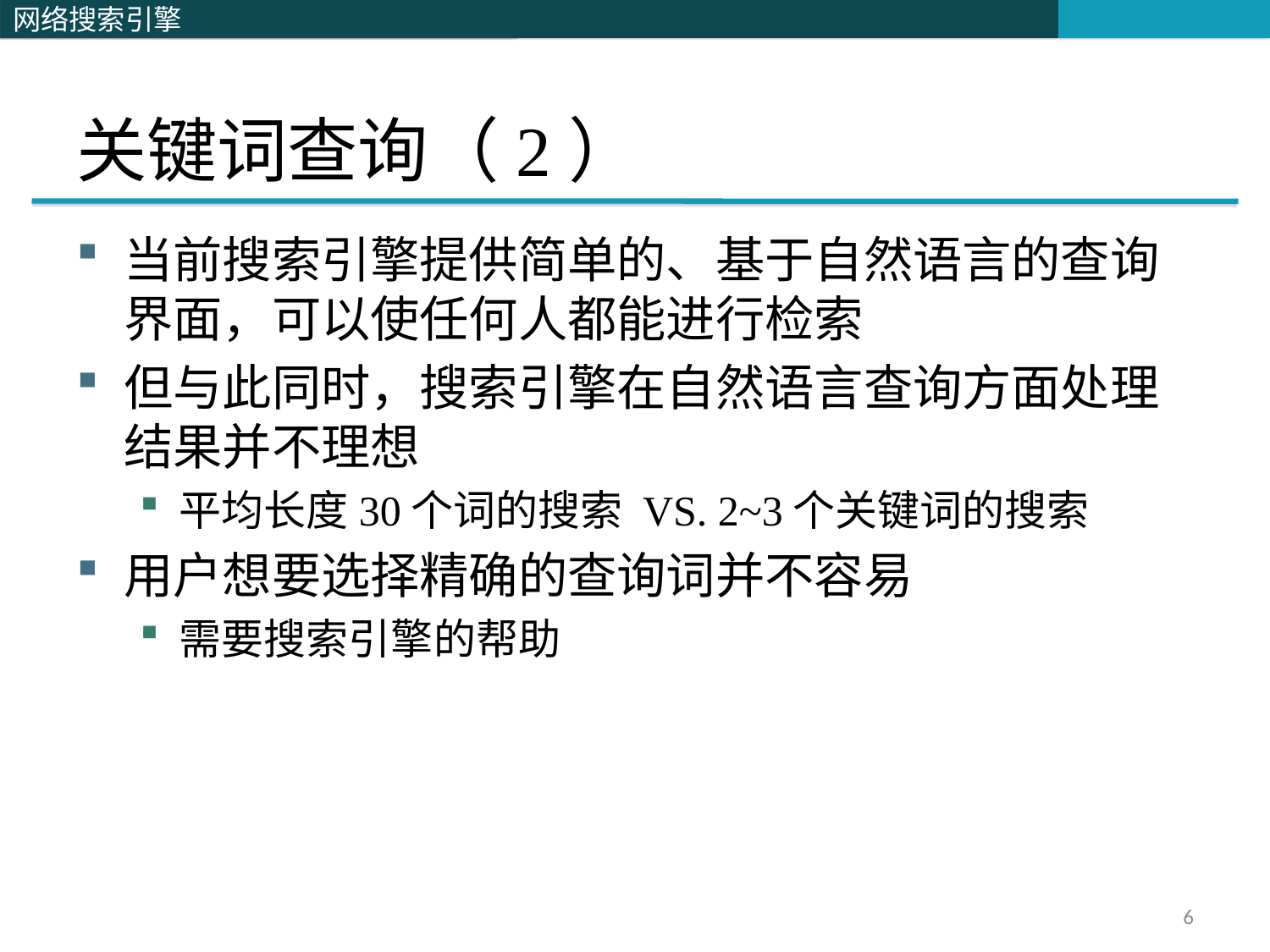

# 关键词查询（2）
当前搜索引擎提供简单的、基于自然语言的查询界面，可以使任何人都能进行检索
但与此同时，搜索引擎在自然语言查询方面处理结果并不理想
平均长度30个词的搜索 VS. 2~3个关键词的搜索
用户想要选择精确的查询词并不容易
需要搜索引擎的帮助

6